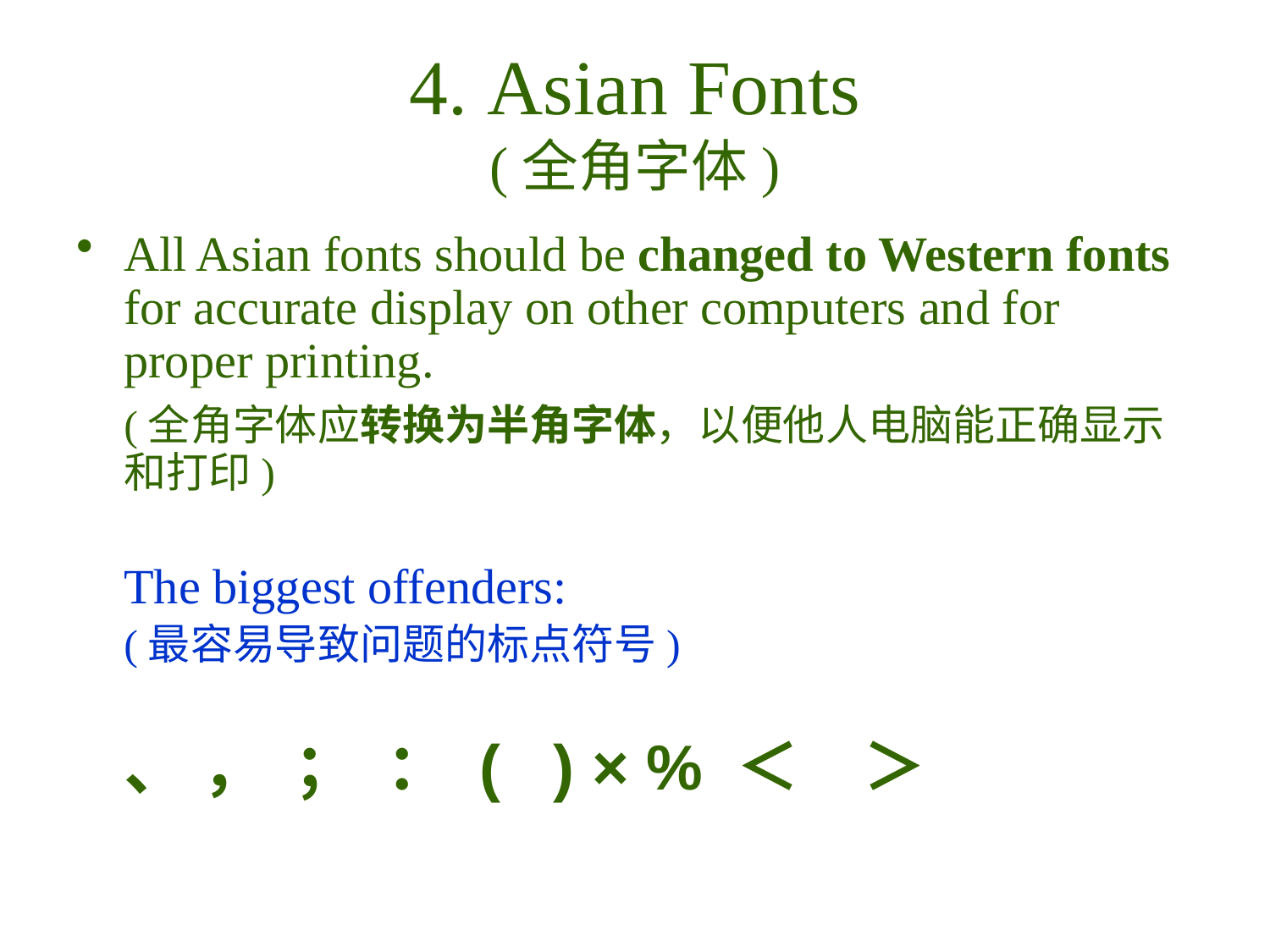

# 4. Asian Fonts (全角字体)
All Asian fonts should be changed to Western fonts for accurate display on other computers and for proper printing.
	(全角字体应转换为半角字体，以便他人电脑能正确显示和打印)

	The biggest offenders:
	(最容易导致问题的标点符号)

	、 ，  ；  ： (   ) × % ＜　＞